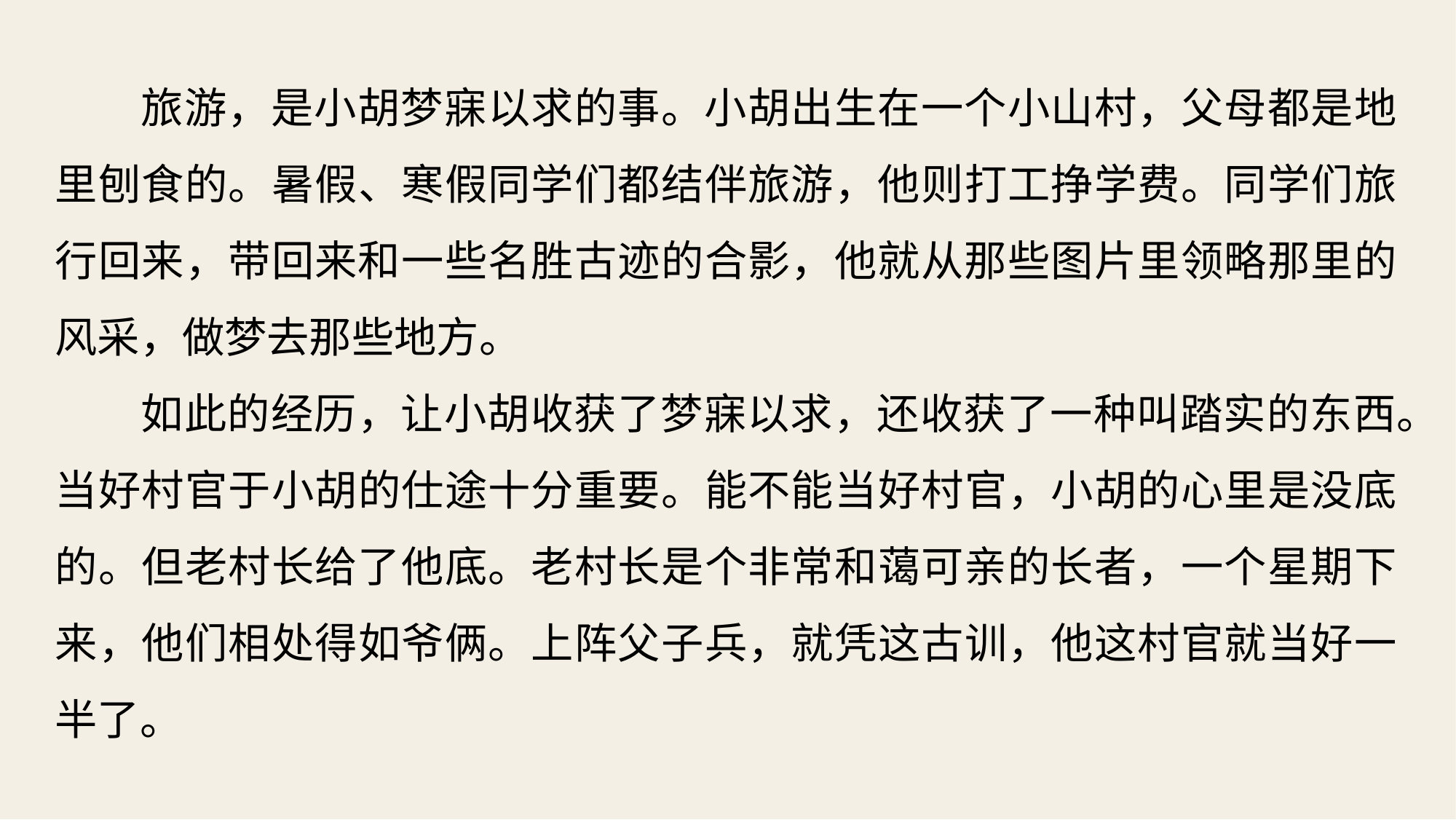

旅游，是小胡梦寐以求的事。小胡出生在一个小山村，父母都是地里刨食的。暑假、寒假同学们都结伴旅游，他则打工挣学费。同学们旅行回来，带回来和一些名胜古迹的合影，他就从那些图片里领略那里的风采，做梦去那些地方。
如此的经历，让小胡收获了梦寐以求，还收获了一种叫踏实的东西。当好村官于小胡的仕途十分重要。能不能当好村官，小胡的心里是没底的。但老村长给了他底。老村长是个非常和蔼可亲的长者，一个星期下来，他们相处得如爷俩。上阵父子兵，就凭这古训，他这村官就当好一半了。